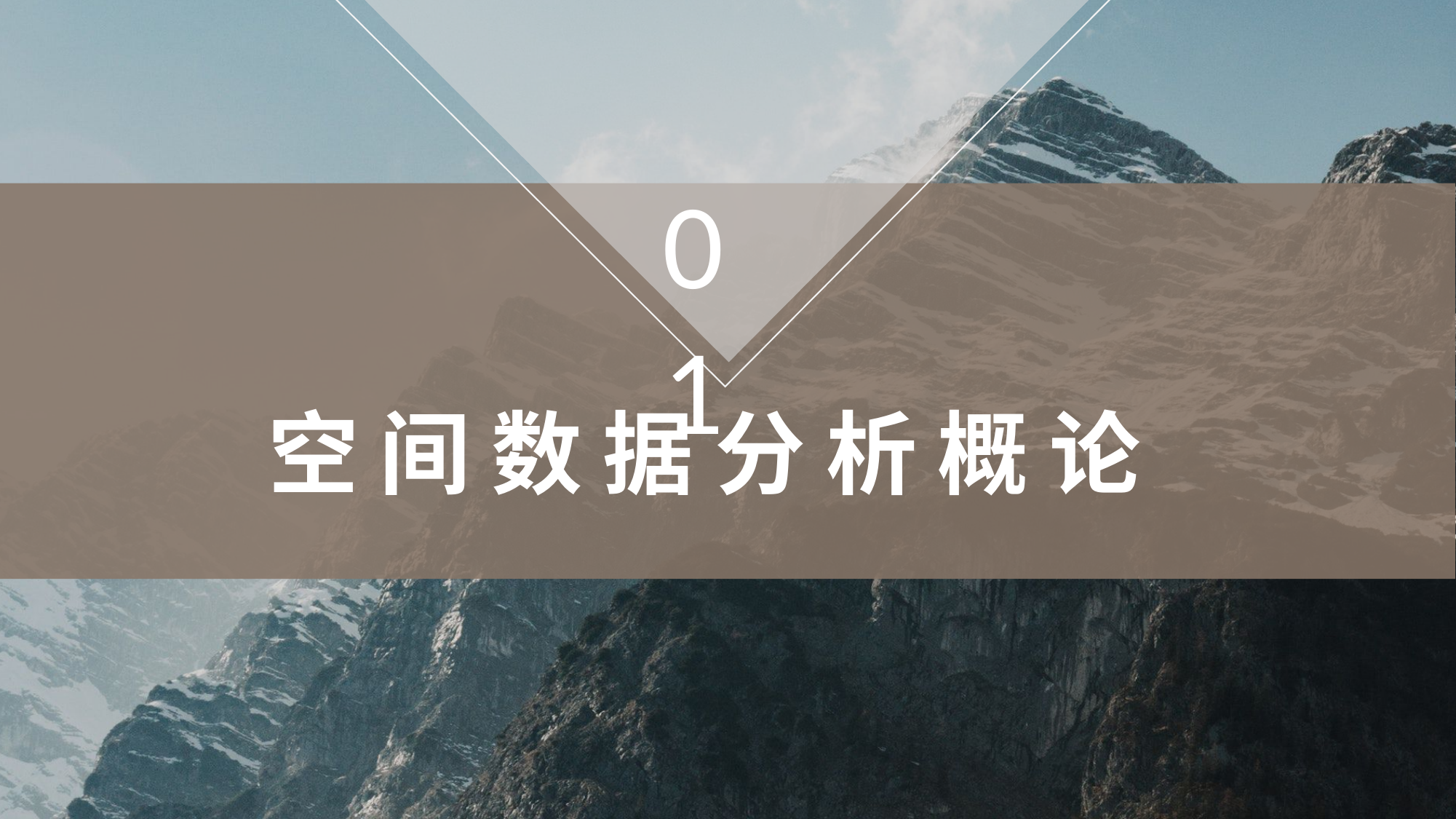

01

空 间 数 据 分 析 概 论